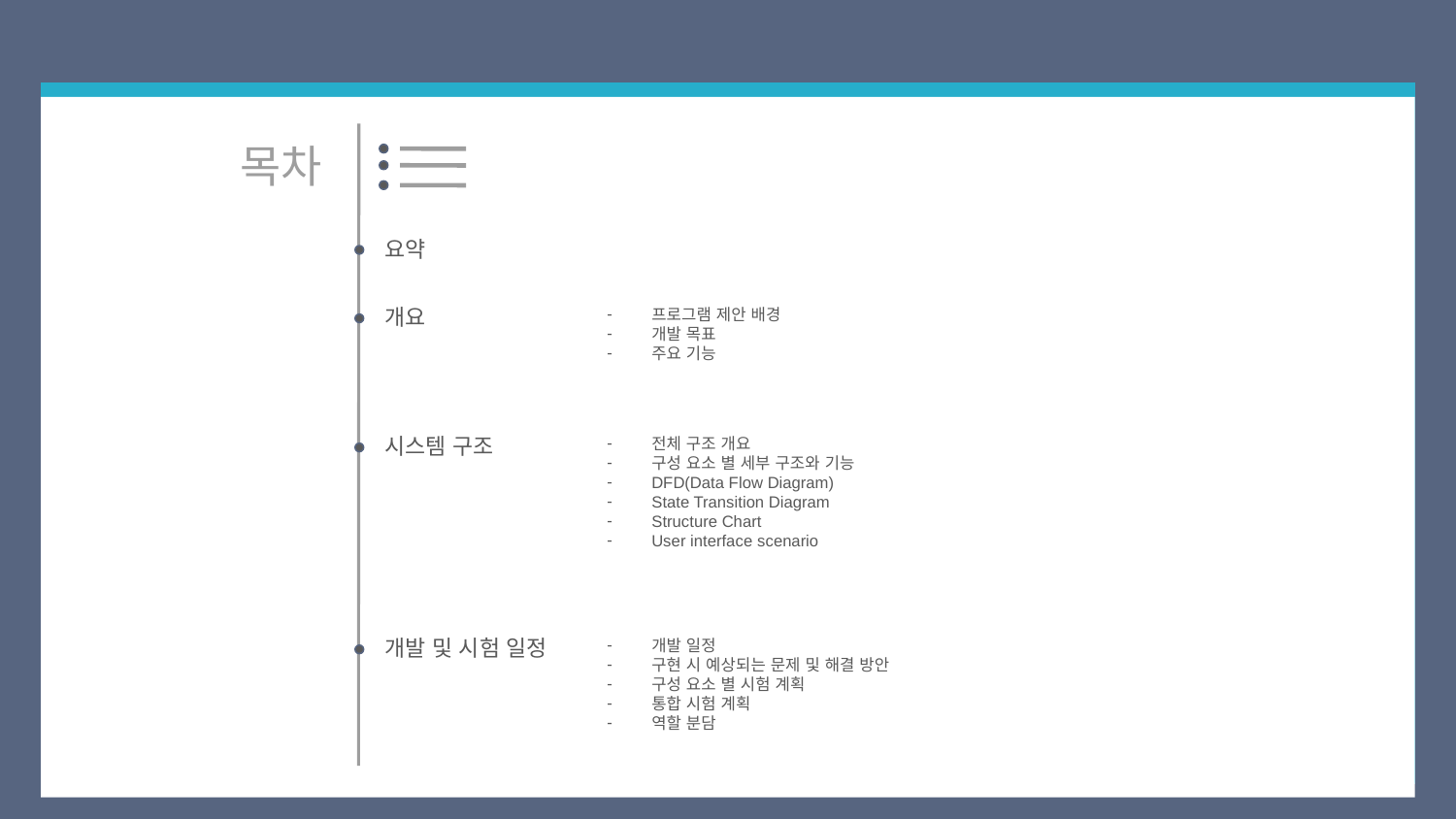

목차

요약

개요
프로그램 제안 배경
개발 목표
주요 기능

시스템 구조
전체 구조 개요
구성 요소 별 세부 구조와 기능
DFD(Data Flow Diagram)
State Transition Diagram
Structure Chart
User interface scenario

개발 및 시험 일정
개발 일정
구현 시 예상되는 문제 및 해결 방안
구성 요소 별 시험 계획
통합 시험 계획
역할 분담